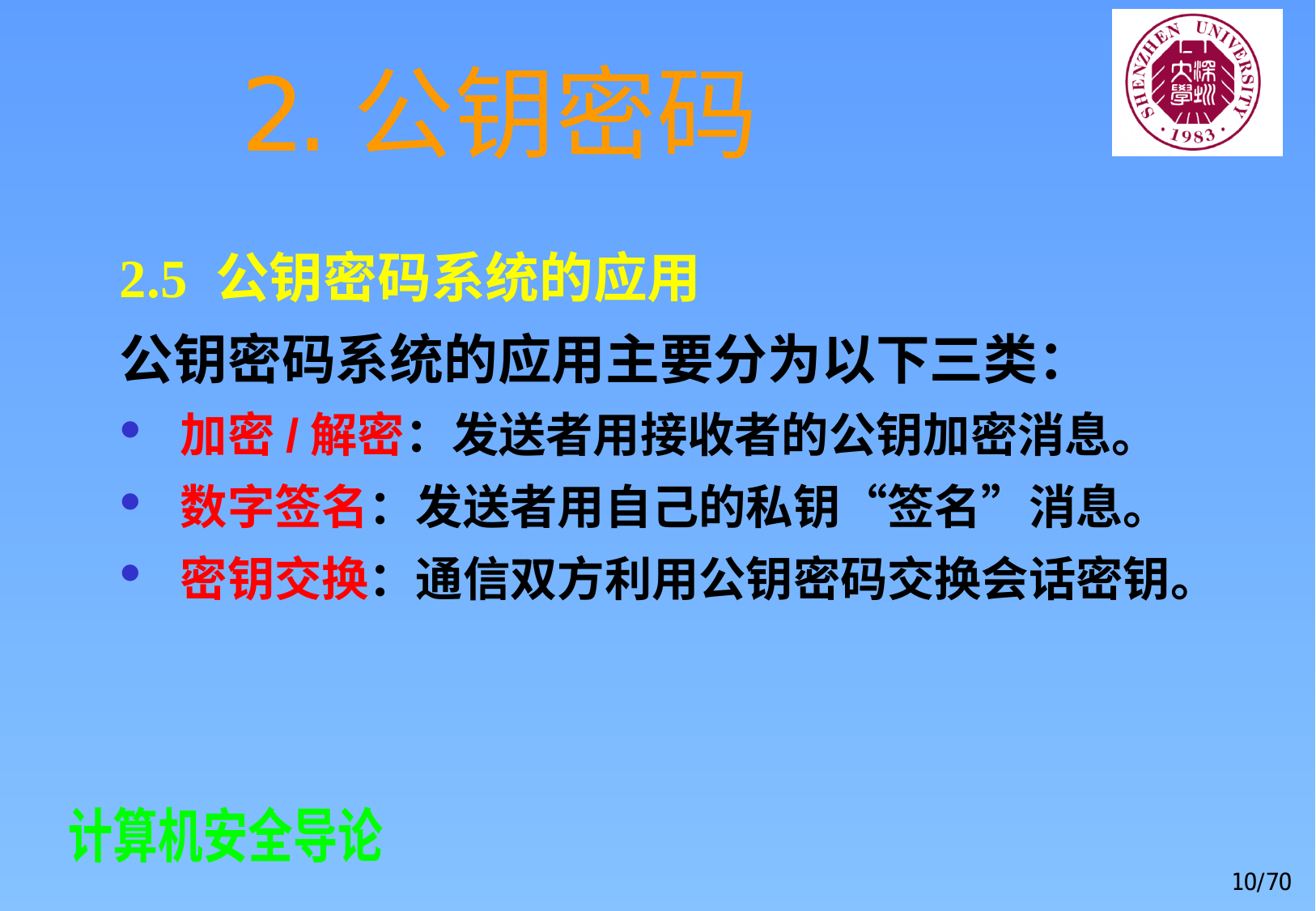

# 2.公钥密码
2.5 公钥密码系统的应用
公钥密码系统的应用主要分为以下三类：
加密/解密：发送者用接收者的公钥加密消息。
数字签名：发送者用自己的私钥“签名”消息。
密钥交换：通信双方利用公钥密码交换会话密钥。
10/70